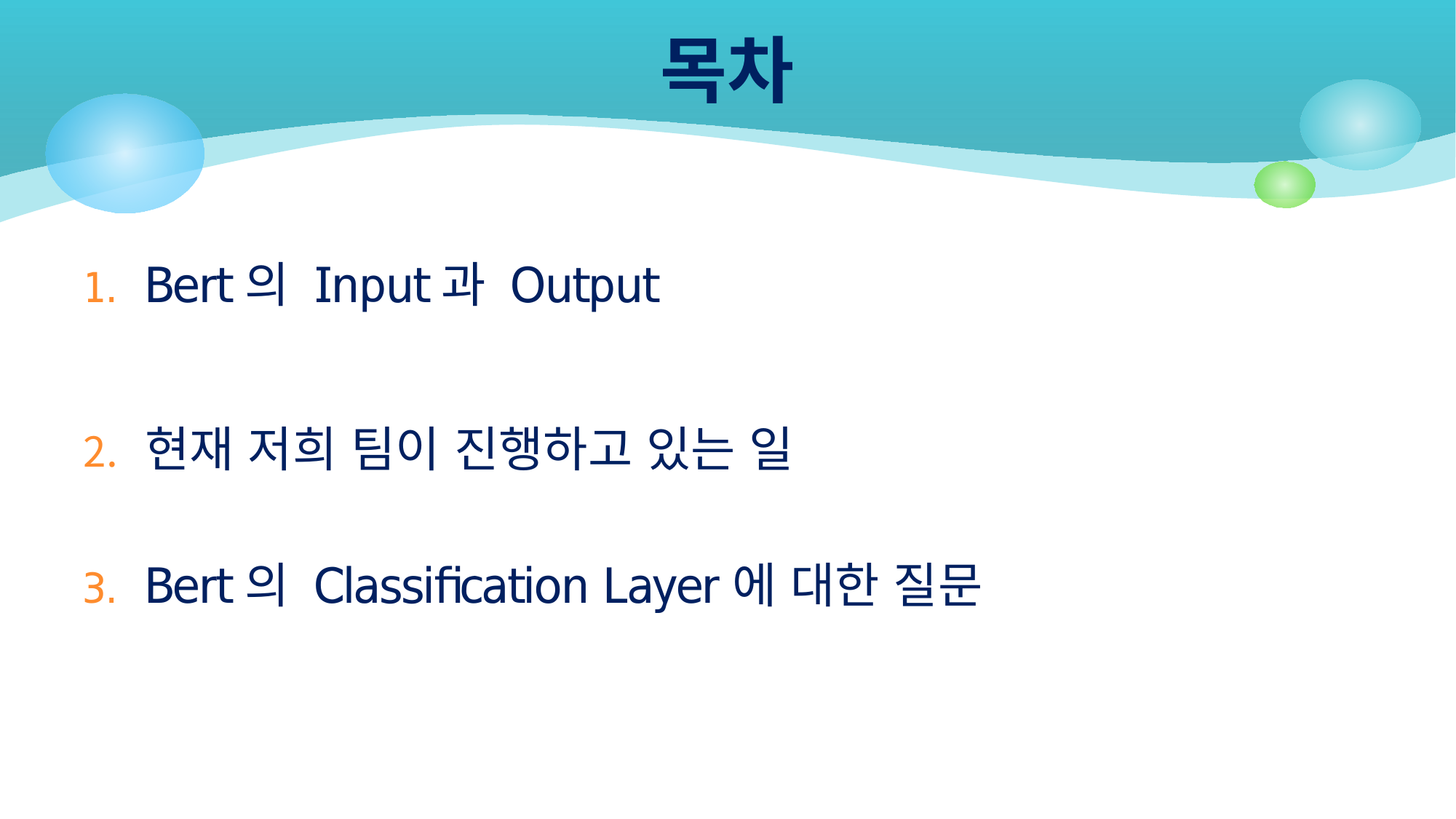

# 목차
Bert의 Input과 Output

현재 저희 팀이 진행하고 있는 일

Bert의 Classification Layer에 대한 질문